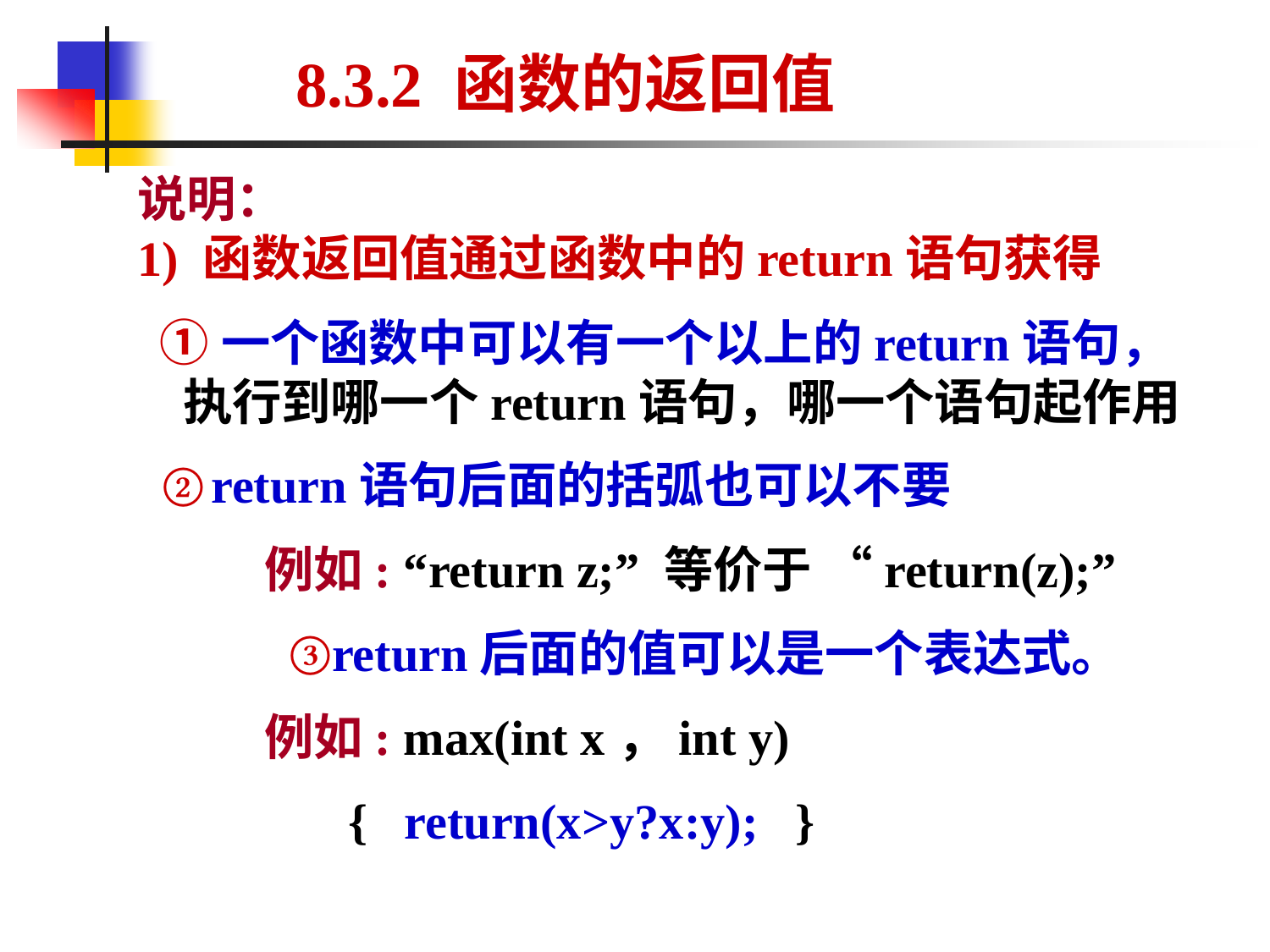

8.3.2 函数的返回值
说明：
1) 函数返回值通过函数中的return语句获得

  ①一个函数中可以有一个以上的return语句，
   执行到哪一个return语句，哪一个语句起作用
  ②return语句后面的括弧也可以不要
例如: “return z;” 等价于 “return(z);”
  ③return后面的值可以是一个表达式。
例如: max(int x，int y)
            {   return(x>y?x:y);   }